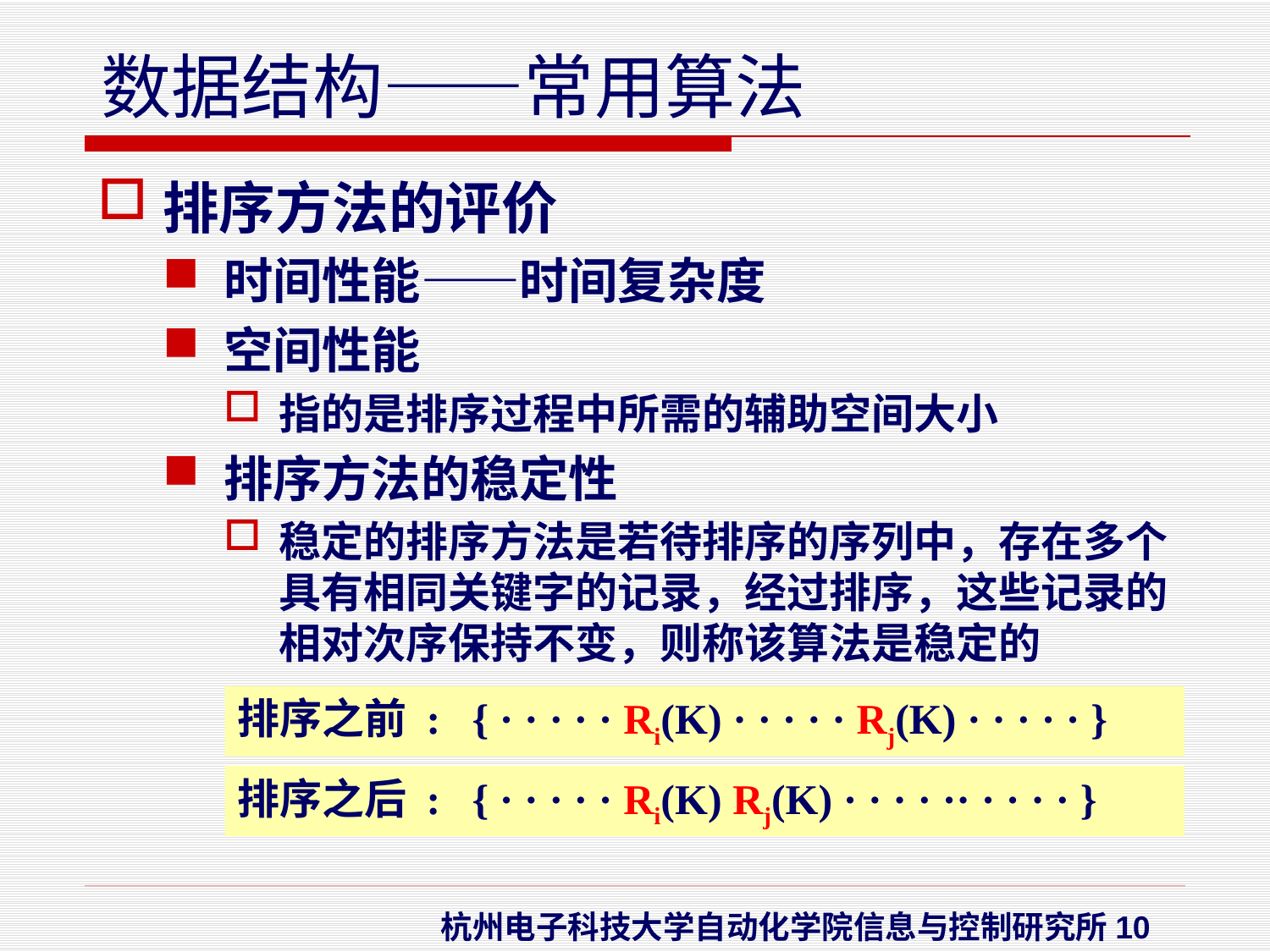

排序方法的评价
时间性能——时间复杂度
空间性能
指的是排序过程中所需的辅助空间大小
排序方法的稳定性
稳定的排序方法是若待排序的序列中，存在多个具有相同关键字的记录，经过排序，这些记录的相对次序保持不变，则称该算法是稳定的
排序之前 :   { · · · · · Ri(K) · · · · · Rj(K) · · · · · }
排序之后 :   { · · · · · Ri(K) Rj(K) · · · · ·· · · · · }